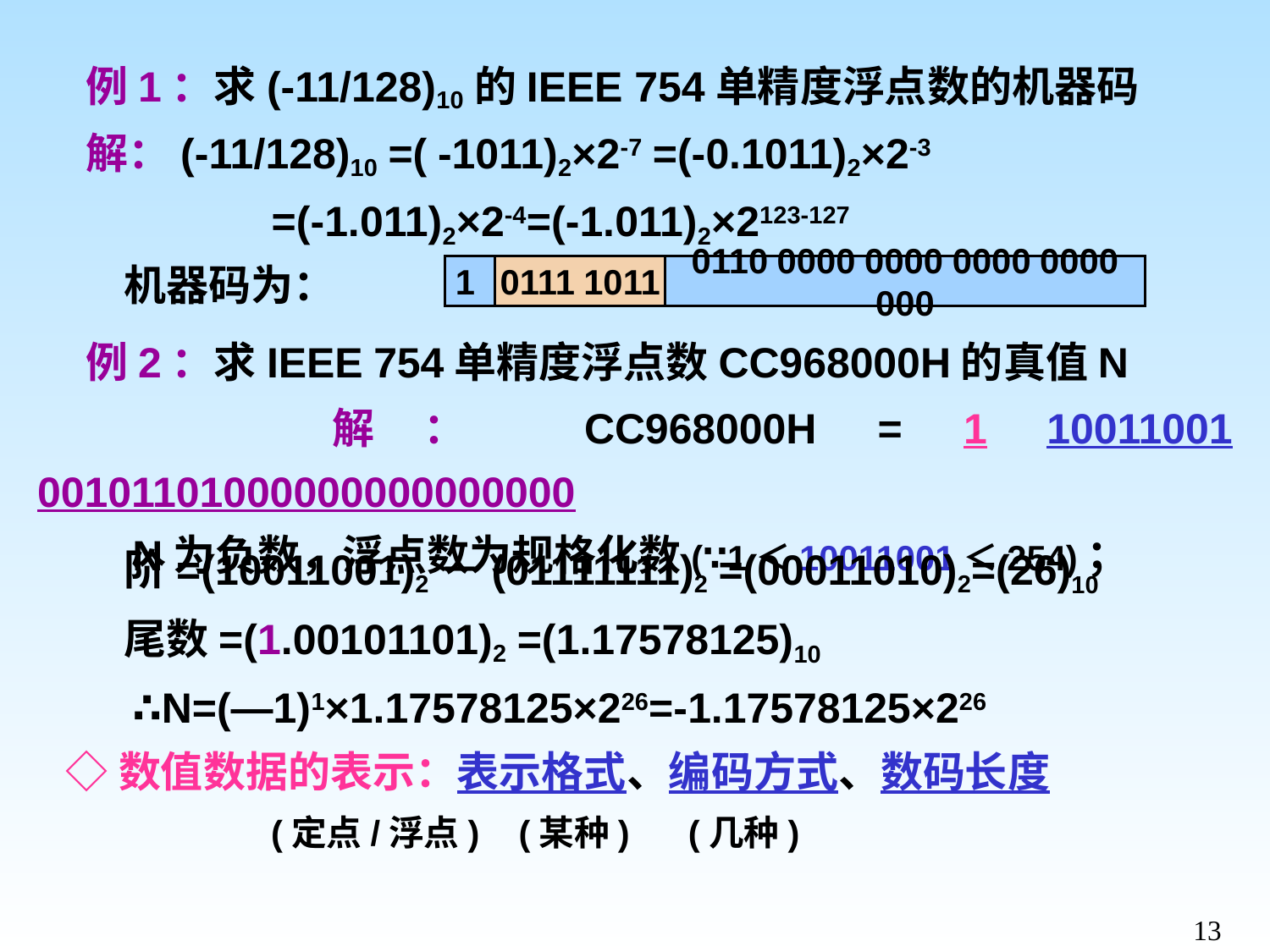

例1：求(-11/128)10的IEEE 754单精度浮点数的机器码
    解：(-11/128)10 =( -1011)2×2-7 =(-0.1011)2×2-3
                    =(-1.011)2×2-4=(-1.011)2×2123-127
        机器码为：
1
0111 1011
0110 0000 0000 0000 0000 000
    例2：求IEEE 754单精度浮点数CC968000H的真值N
    解： CC968000H = 1 10011001 00101101000000000000000
        N为负数，浮点数为规格化数(∵1＜10011001＜254)；
        阶=(10011001)2－(01111111)2 =(00011010)2=(26)10
        尾数=(1.00101101)2 =(1.17578125)10
        ∴N=(―1)1×1.17578125×226=-1.17578125×226
   ◇数值数据的表示：表示格式、编码方式、数码长度
                        (定点/浮点)    (某种)      (几种)
13